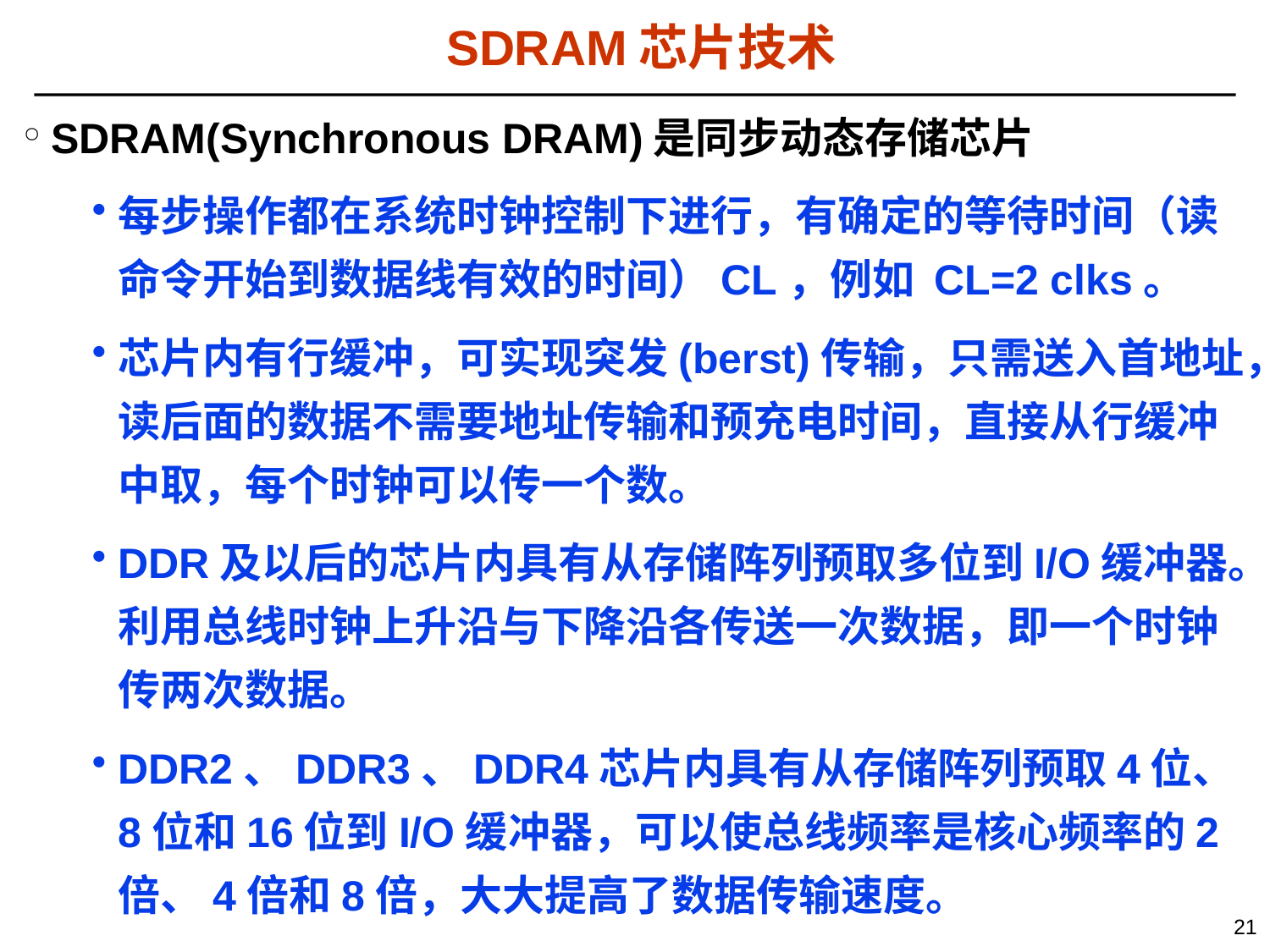

# SDRAM芯片技术
SDRAM(Synchronous DRAM)是同步动态存储芯片
每步操作都在系统时钟控制下进行，有确定的等待时间（读命令开始到数据线有效的时间）CL，例如 CL=2 clks。
芯片内有行缓冲，可实现突发(berst)传输，只需送入首地址，读后面的数据不需要地址传输和预充电时间，直接从行缓冲中取，每个时钟可以传一个数。
DDR及以后的芯片内具有从存储阵列预取多位到I/O缓冲器。利用总线时钟上升沿与下降沿各传送一次数据，即一个时钟传两次数据。
DDR2、DDR3、DDR4芯片内具有从存储阵列预取4位、8位和16位到I/O缓冲器，可以使总线频率是核心频率的2倍、4倍和8倍，大大提高了数据传输速度。
21